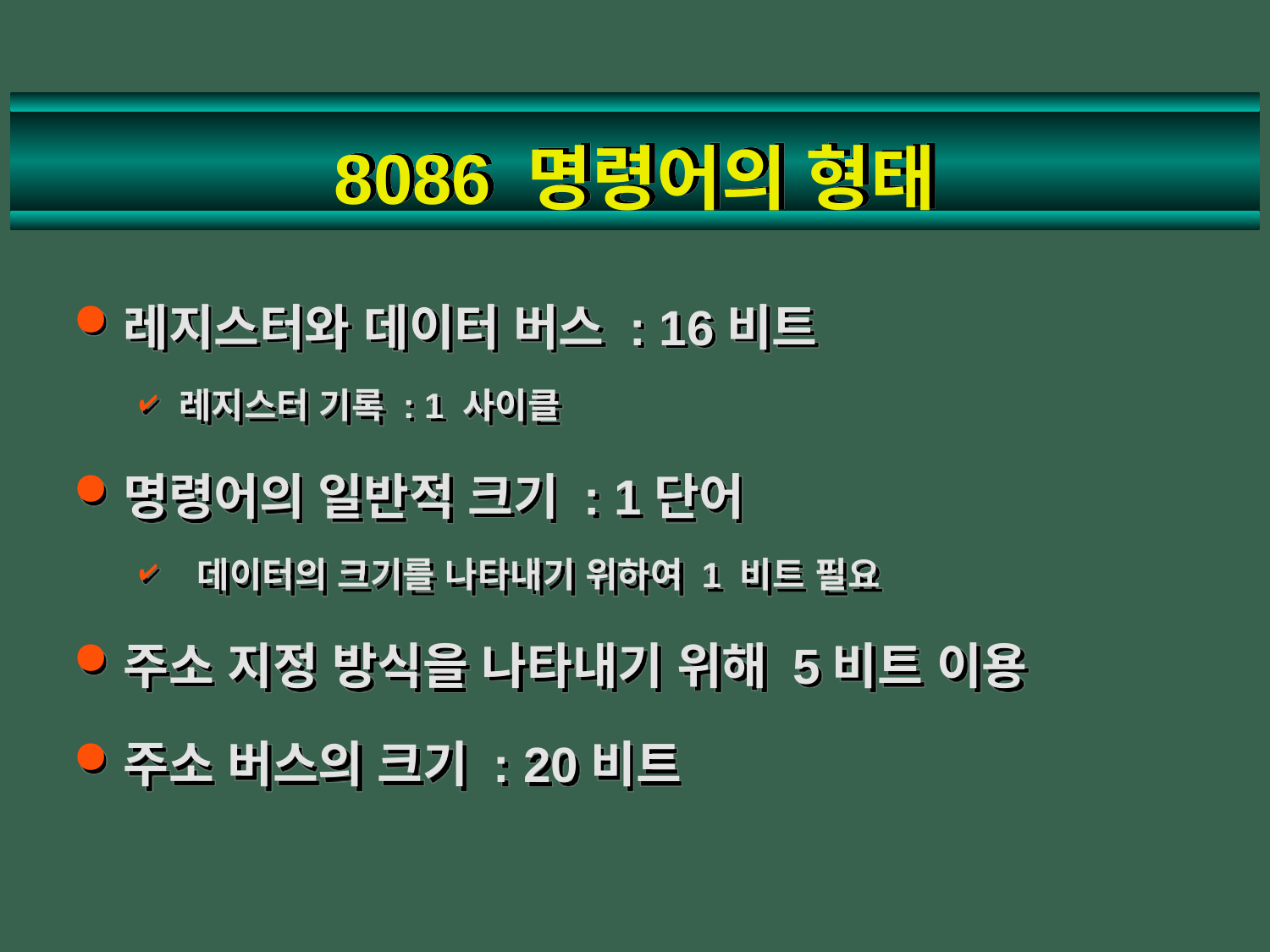

# 8086 명령어의 형태
레지스터와 데이터 버스 : 16비트
레지스터 기록 : 1 사이클
명령어의 일반적 크기 : 1단어
 데이터의 크기를 나타내기 위하여 1 비트 필요
주소 지정 방식을 나타내기 위해 5비트 이용
주소 버스의 크기 : 20비트